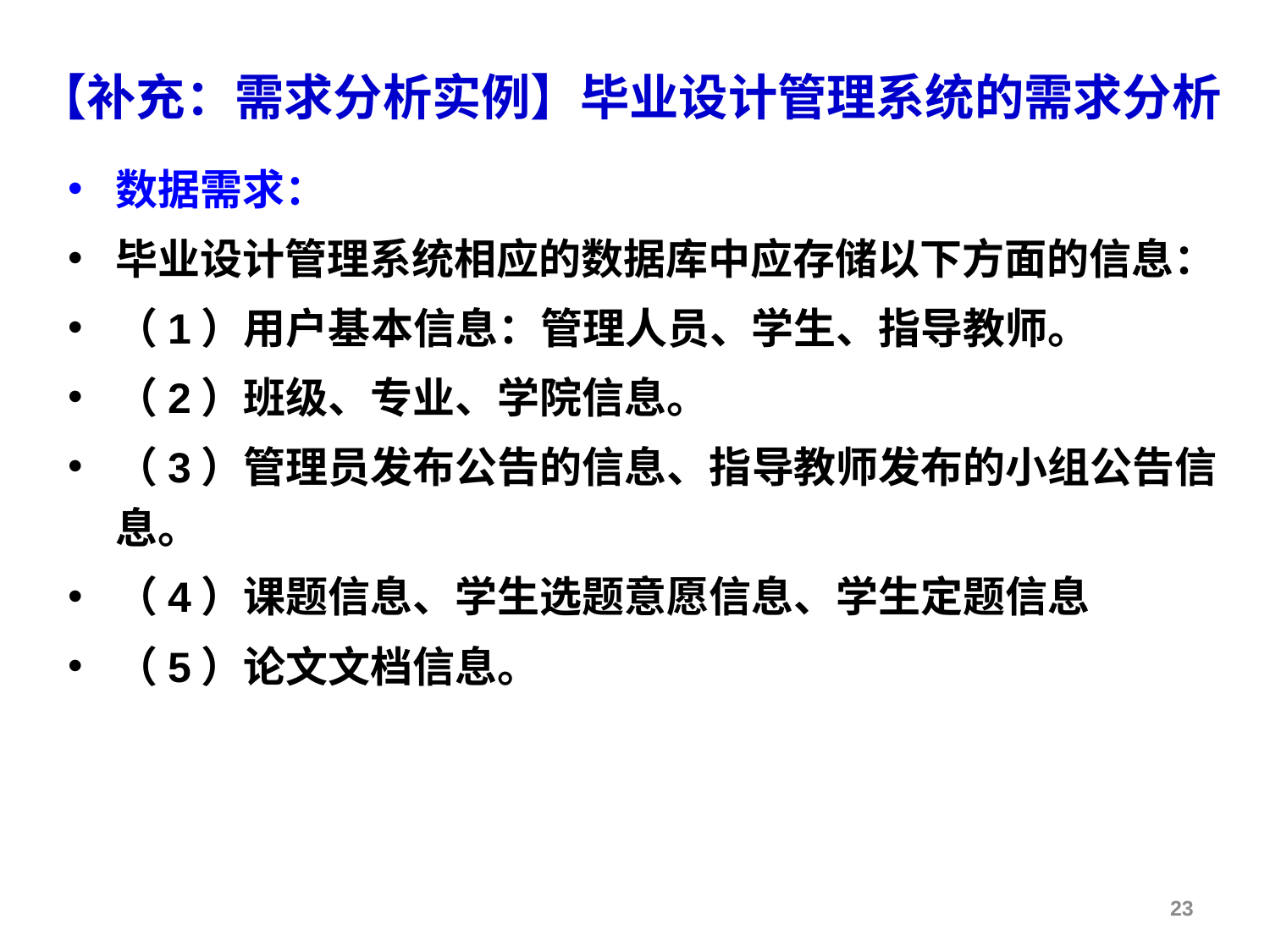

# 【补充：需求分析实例】毕业设计管理系统的需求分析
数据需求：
毕业设计管理系统相应的数据库中应存储以下方面的信息：
（1）用户基本信息：管理人员、学生、指导教师。
（2）班级、专业、学院信息。
（3）管理员发布公告的信息、指导教师发布的小组公告信息。
（4）课题信息、学生选题意愿信息、学生定题信息
（5）论文文档信息。
23